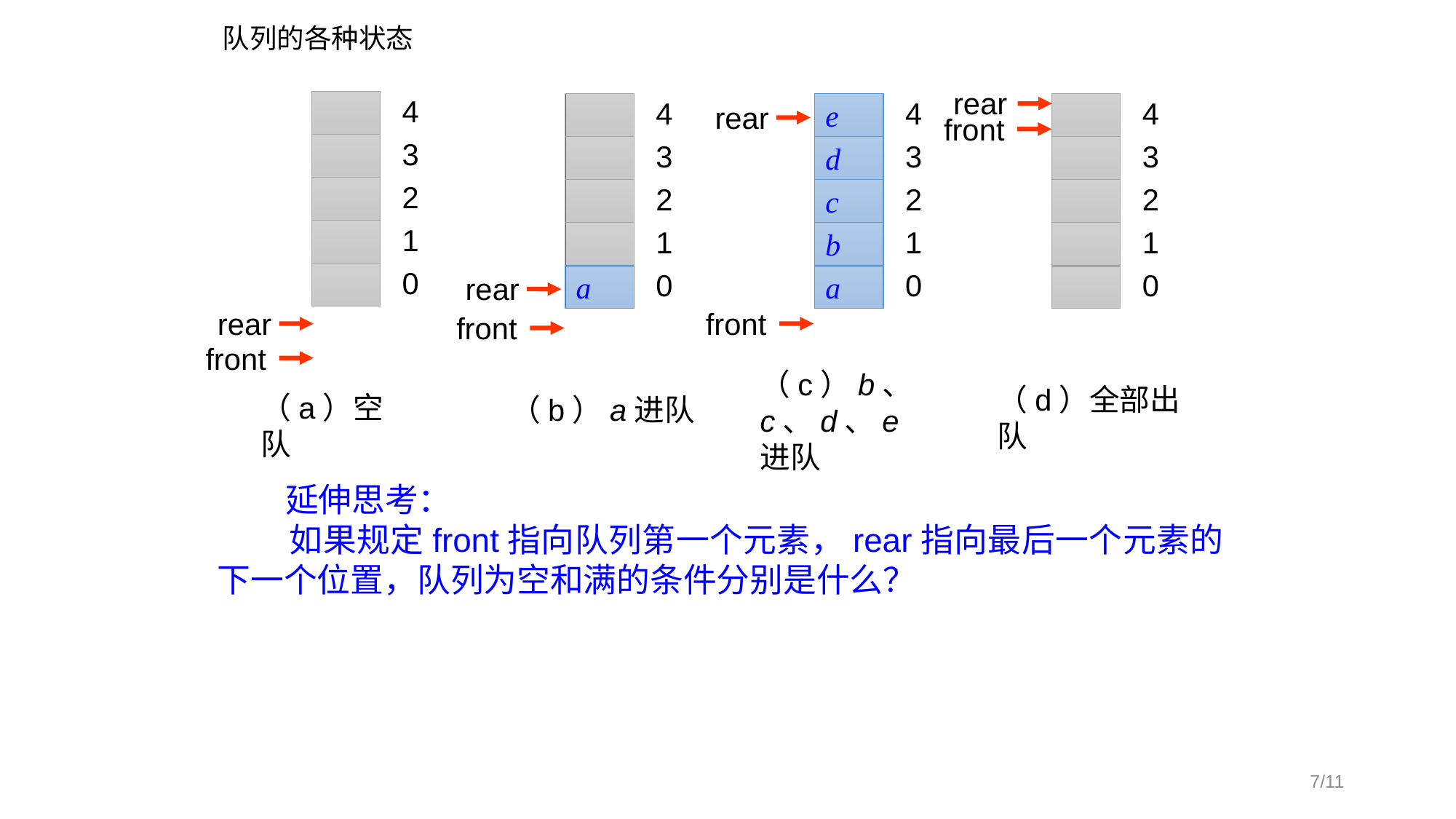

队列的各种状态
rear
4

front

3

2

1

0

4

3

2

1

0

rear

front

4
rear
e

3
d
2
c
1
b
0
a
front

4

3

2

1

0
rear
a

front

（c）b、c、d、e进队
（d）全部出队
（a）空队
（b）a进队
        延伸思考：
        如果规定front指向队列第一个元素，rear指向最后一个元素的下一个位置，队列为空和满的条件分别是什么？
7/11